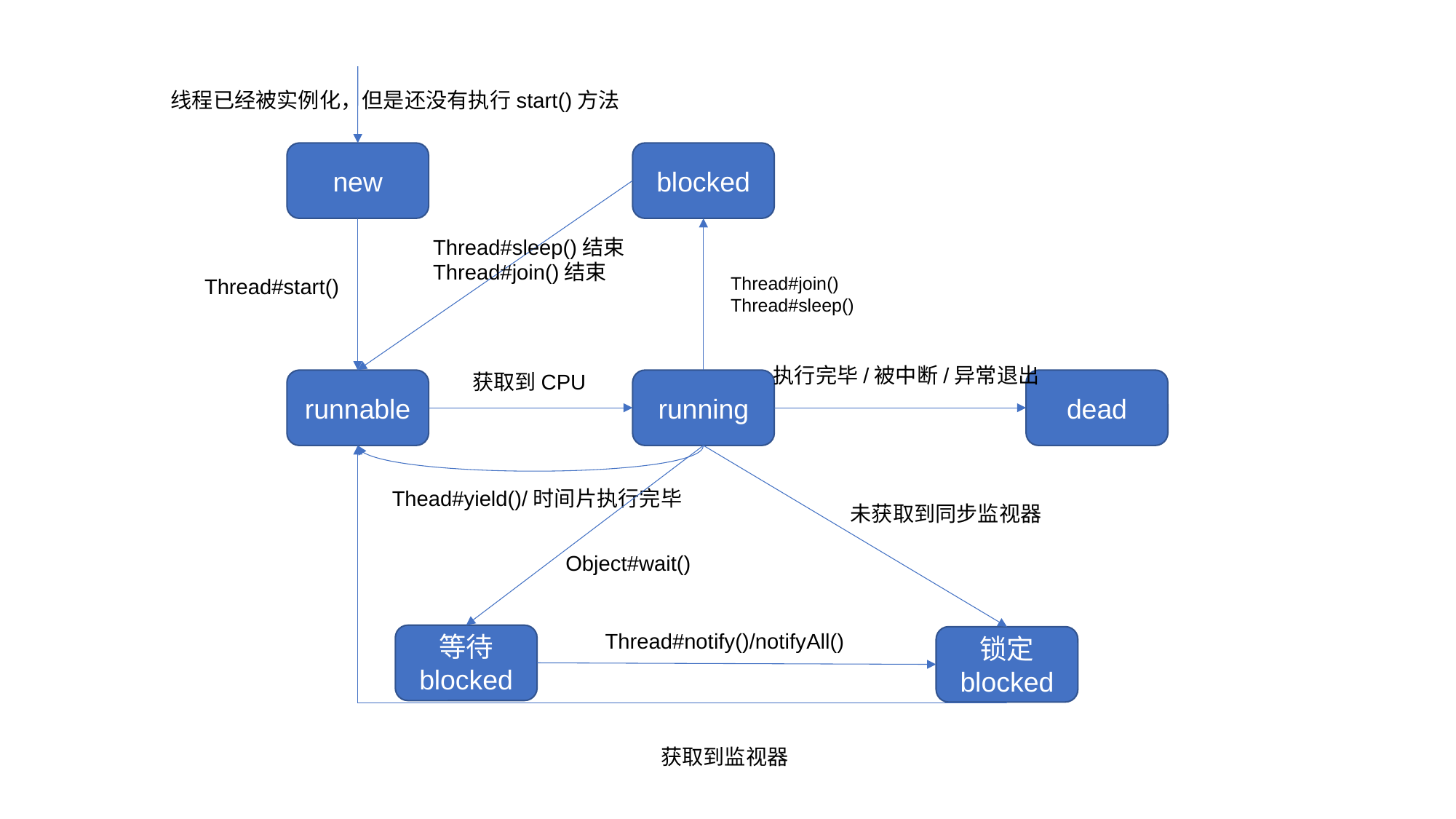

线程已经被实例化，但是还没有执行start()方法
new
blocked
Thread#sleep()结束
Thread#join()结束
Thread#join()
Thread#sleep()
Thread#start()
执行完毕/被中断/异常退出
获取到CPU
runnable
running
dead
Thead#yield()/时间片执行完毕
未获取到同步监视器
Object#wait()
Thread#notify()/notifyAll()
等待
blocked
锁定
blocked
获取到监视器